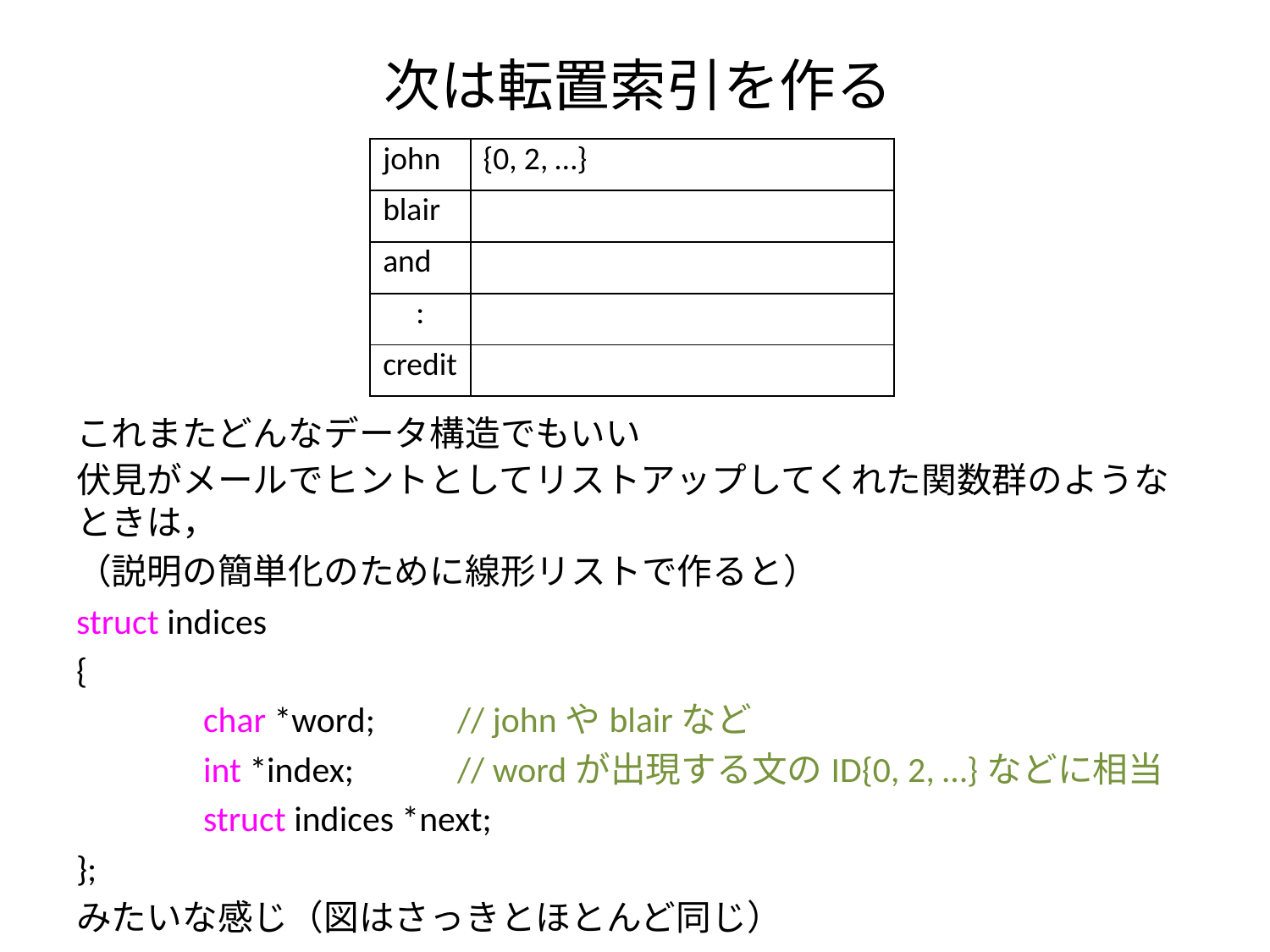

# 次は転置索引を作る
| john | {0, 2, …} |
| --- | --- |
| blair |  |
| and |  |
| : |  |
| credit |  |
これまたどんなデータ構造でもいい
伏見がメールでヒントとしてリストアップしてくれた関数群のようなときは，
（説明の簡単化のために線形リストで作ると）
struct indices
{
	char *word;	// johnやblairなど
	int *index;	// wordが出現する文のID{0, 2, …}などに相当
	struct indices *next;
};
みたいな感じ（図はさっきとほとんど同じ）